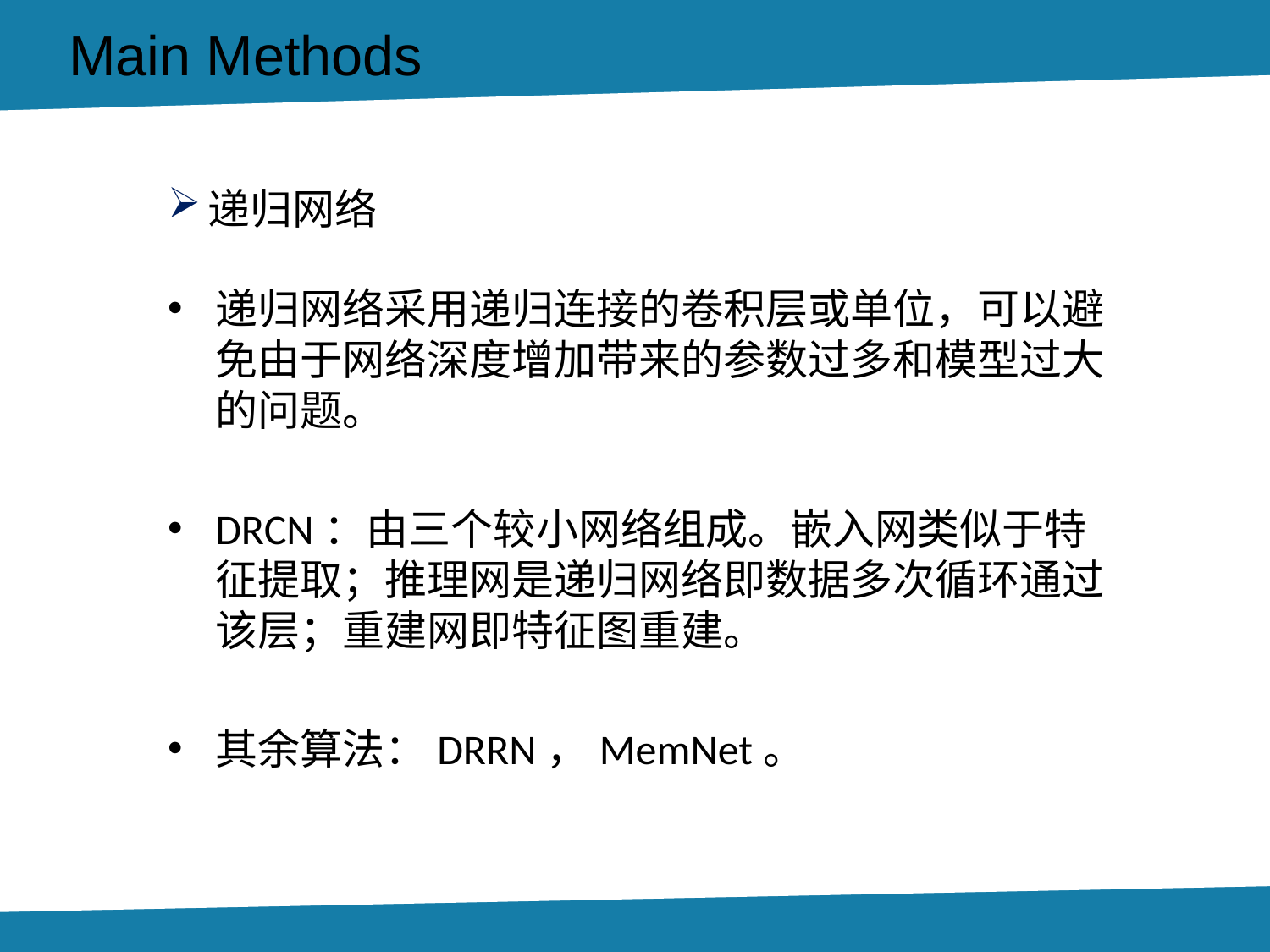

Main Methods
递归网络
递归网络采用递归连接的卷积层或单位，可以避免由于网络深度增加带来的参数过多和模型过大的问题。

DRCN：由三个较小网络组成。嵌入网类似于特征提取；推理网是递归网络即数据多次循环通过该层；重建网即特征图重建。

其余算法：DRRN，MemNet。